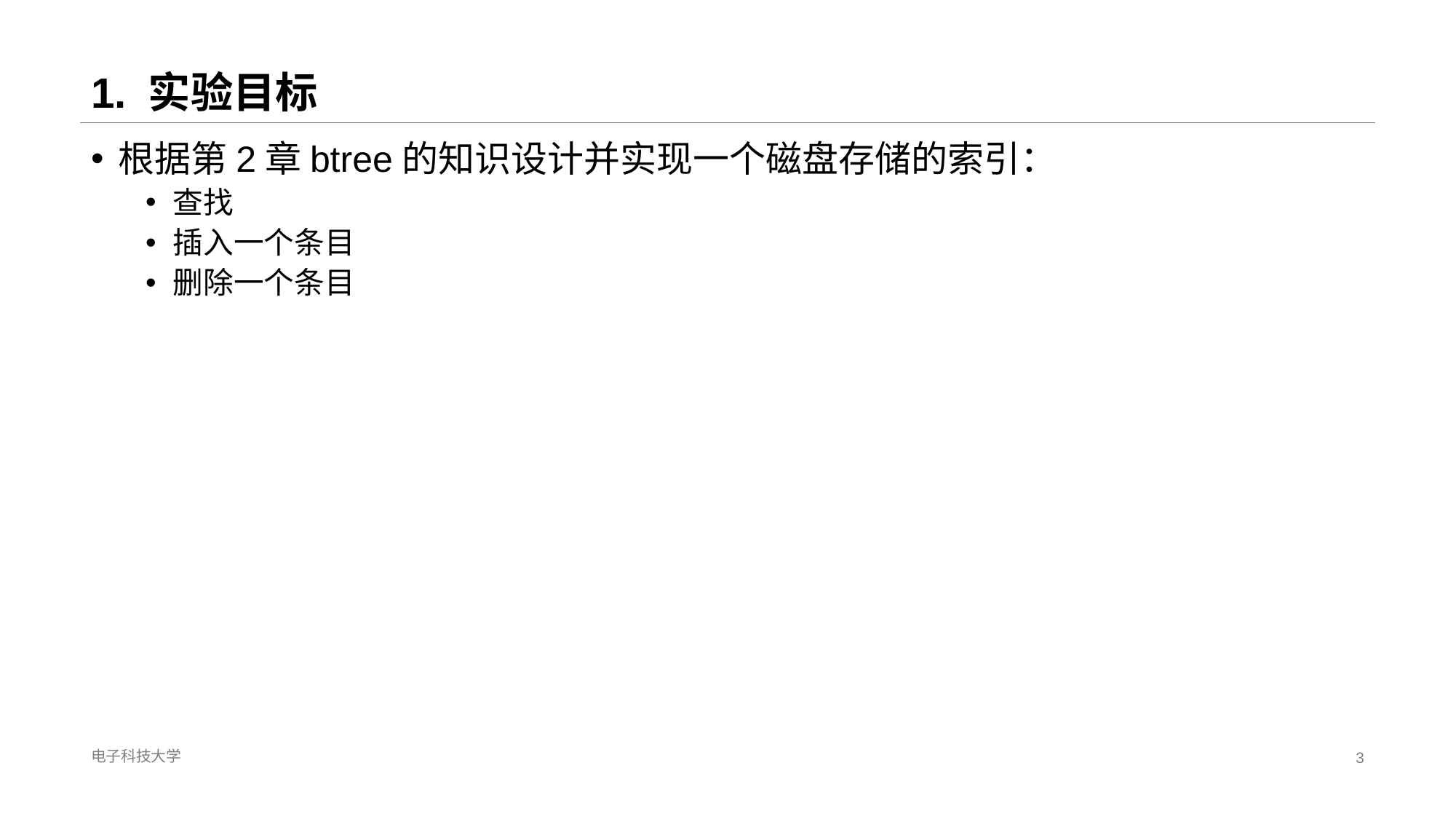

# 1. 实验目标
根据第2章btree的知识设计并实现一个磁盘存储的索引：
查找
插入一个条目
删除一个条目

电子科技大学
3